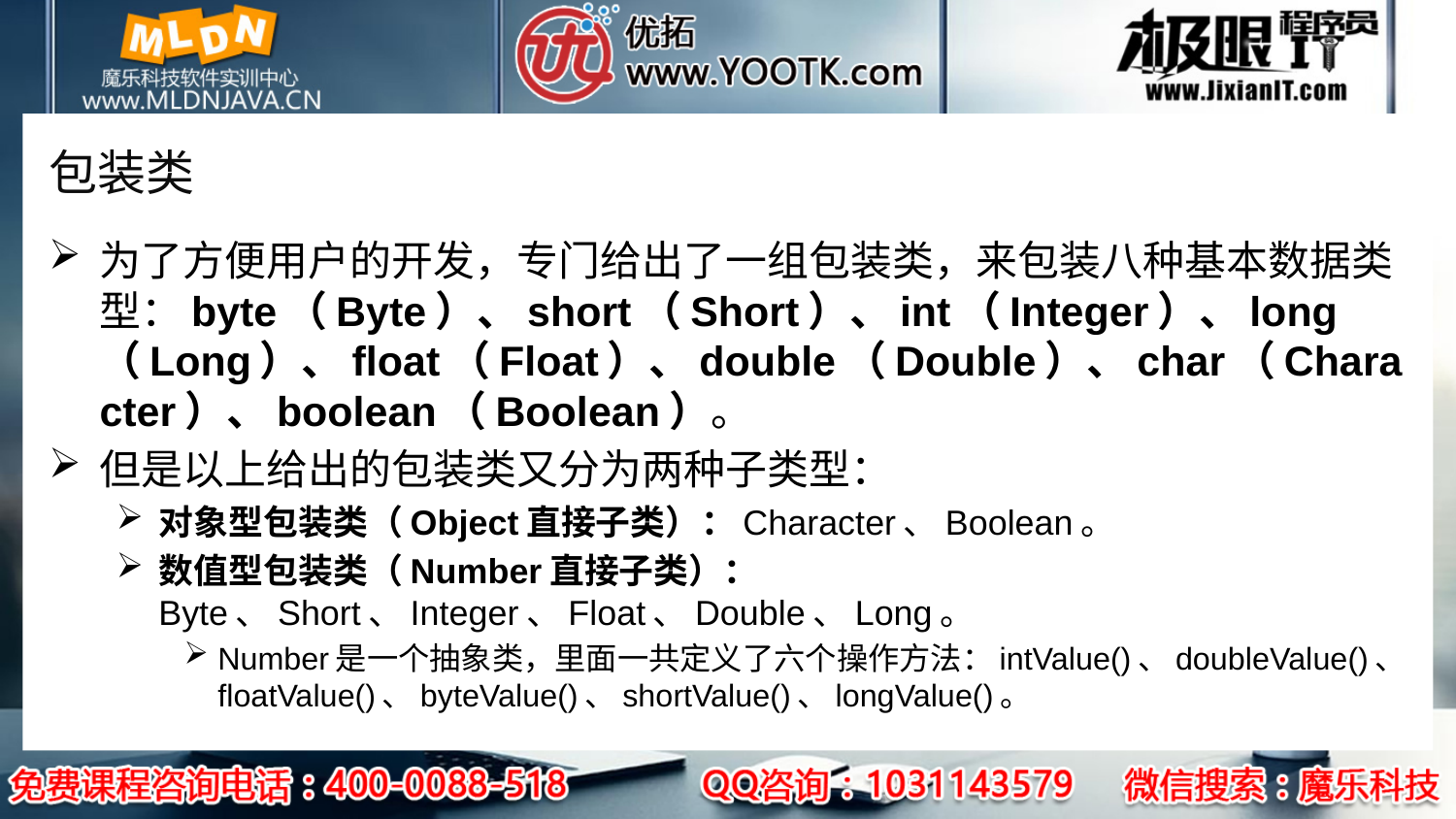

# 包装类
为了方便用户的开发，专门给出了一组包装类，来包装八种基本数据类型：byte（Byte）、short（Short）、int（Integer）、long（Long）、float（Float）、double（Double）、char（Character）、boolean（Boolean）。
但是以上给出的包装类又分为两种子类型：
对象型包装类（Object直接子类）：Character、Boolean。
数值型包装类（Number直接子类）：Byte、Short、Integer、Float、Double、Long。
Number是一个抽象类，里面一共定义了六个操作方法：intValue()、doubleValue()、floatValue()、byteValue()、shortValue()、longValue()。